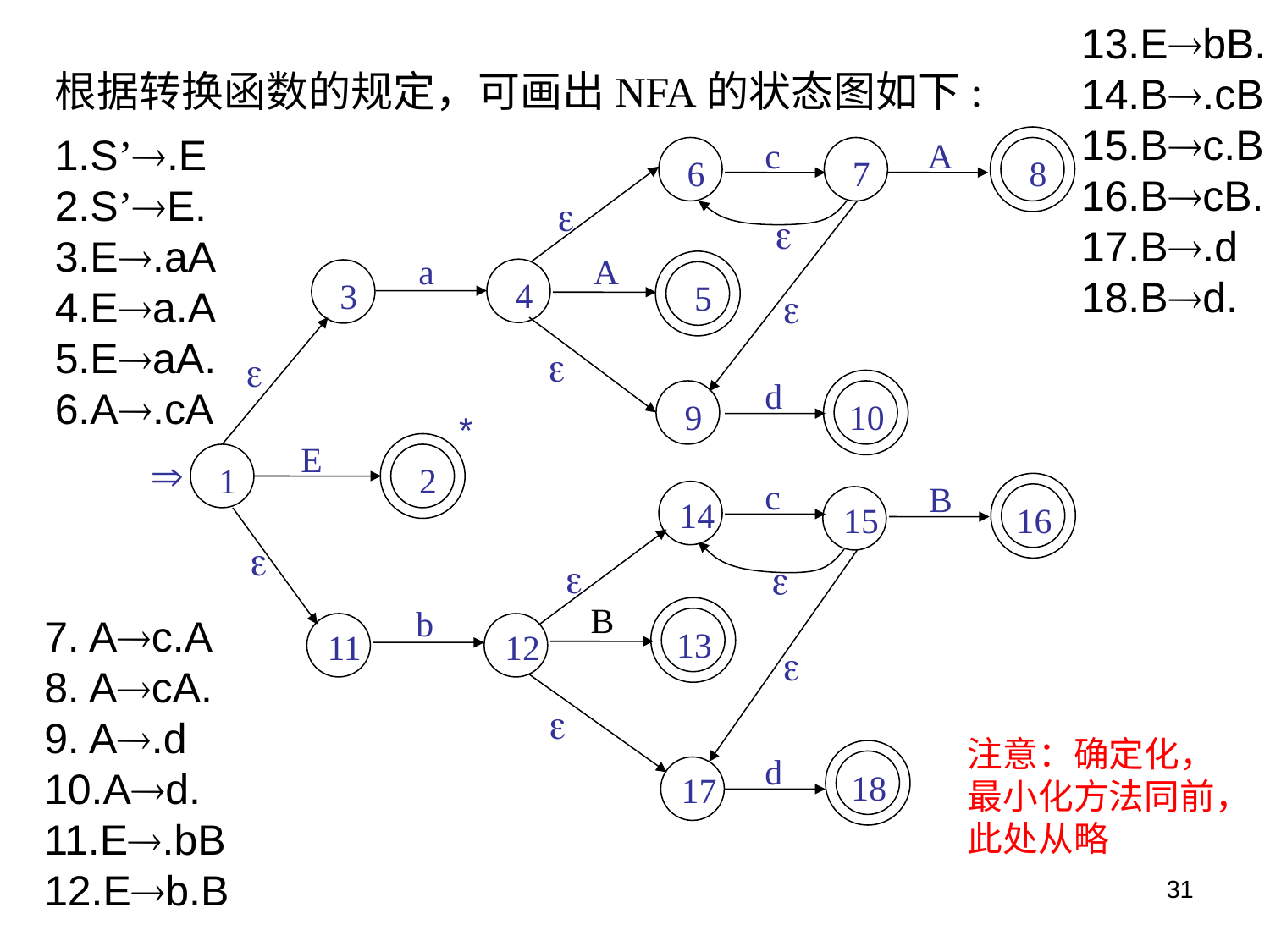

13.E→bB.
14.B→.cB
15.B→c.B
16.B→cB.
17.B→.d
18.B→d.
根据转换函数的规定，可画出NFA的状态图如下:
1.S’→.E
2.S’→E.
3.E→.aA
4.E→a.A
5.E→aA.
6.A→.cA
c

A

8

6

7

ε

ε

ε
a

A

5

4

3

ε

ε
d

10

9
*

2
E

⇒

1
c

B

16

14

15

ε

ε

ε

ε
B

b

13

7. A→c.A
8. A→cA.
9. A→.d
10.A→d.
11.E→.bB
12.E→b.B

11

12

ε
注意：确定化，最小化方法同前，此处从略

18

d

17

31